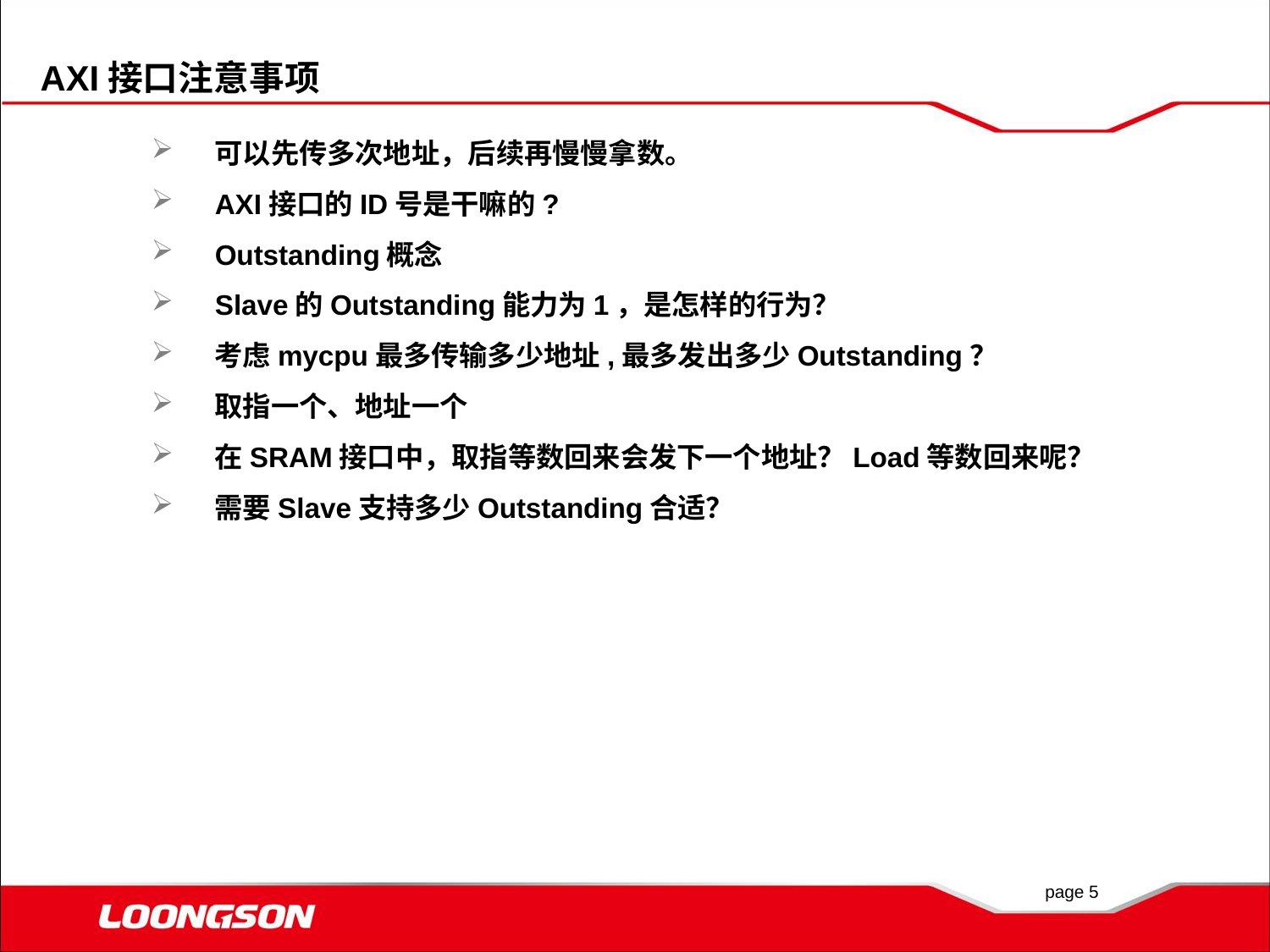

AXI接口注意事项
可以先传多次地址，后续再慢慢拿数。
AXI接口的ID号是干嘛的?
Outstanding概念
Slave的Outstanding能力为1，是怎样的行为？
考虑mycpu最多传输多少地址,最多发出多少Outstanding？
取指一个、地址一个
在SRAM接口中，取指等数回来会发下一个地址？Load等数回来呢？
需要Slave支持多少Outstanding合适？
page 5